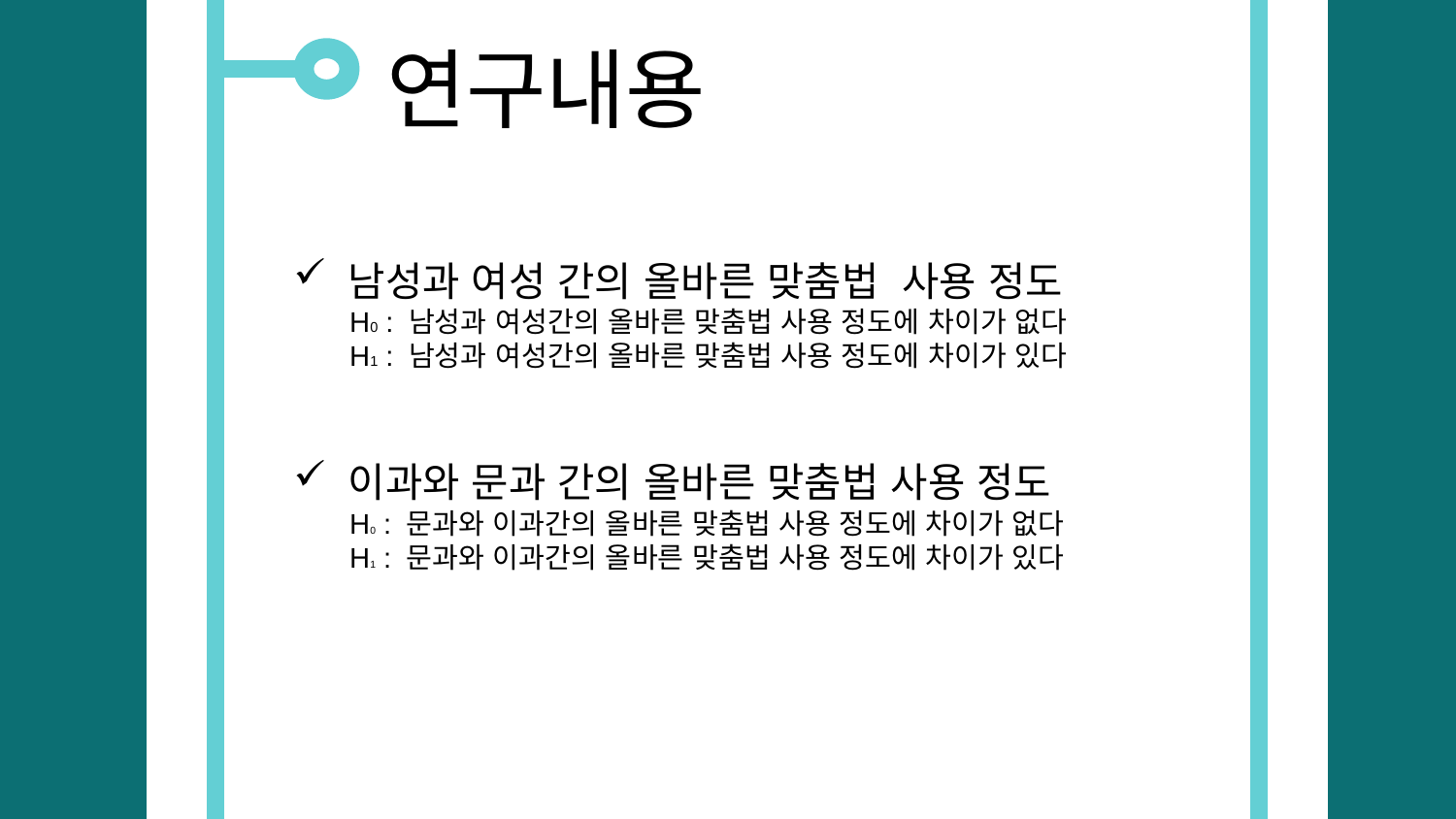

연구내용
# z

 남성과 여성 간의 올바른 맞춤법  사용 정도
       H0 : 남성과 여성간의 올바른 맞춤법 사용 정도에 차이가 없다
       H1 : 남성과 여성간의 올바른 맞춤법 사용 정도에 차이가 있다

 이과와 문과 간의 올바른 맞춤법 사용 정도
       H0 : 문과와 이과간의 올바른 맞춤법 사용 정도에 차이가 없다
       H1 : 문과와 이과간의 올바른 맞춤법 사용 정도에 차이가 있다